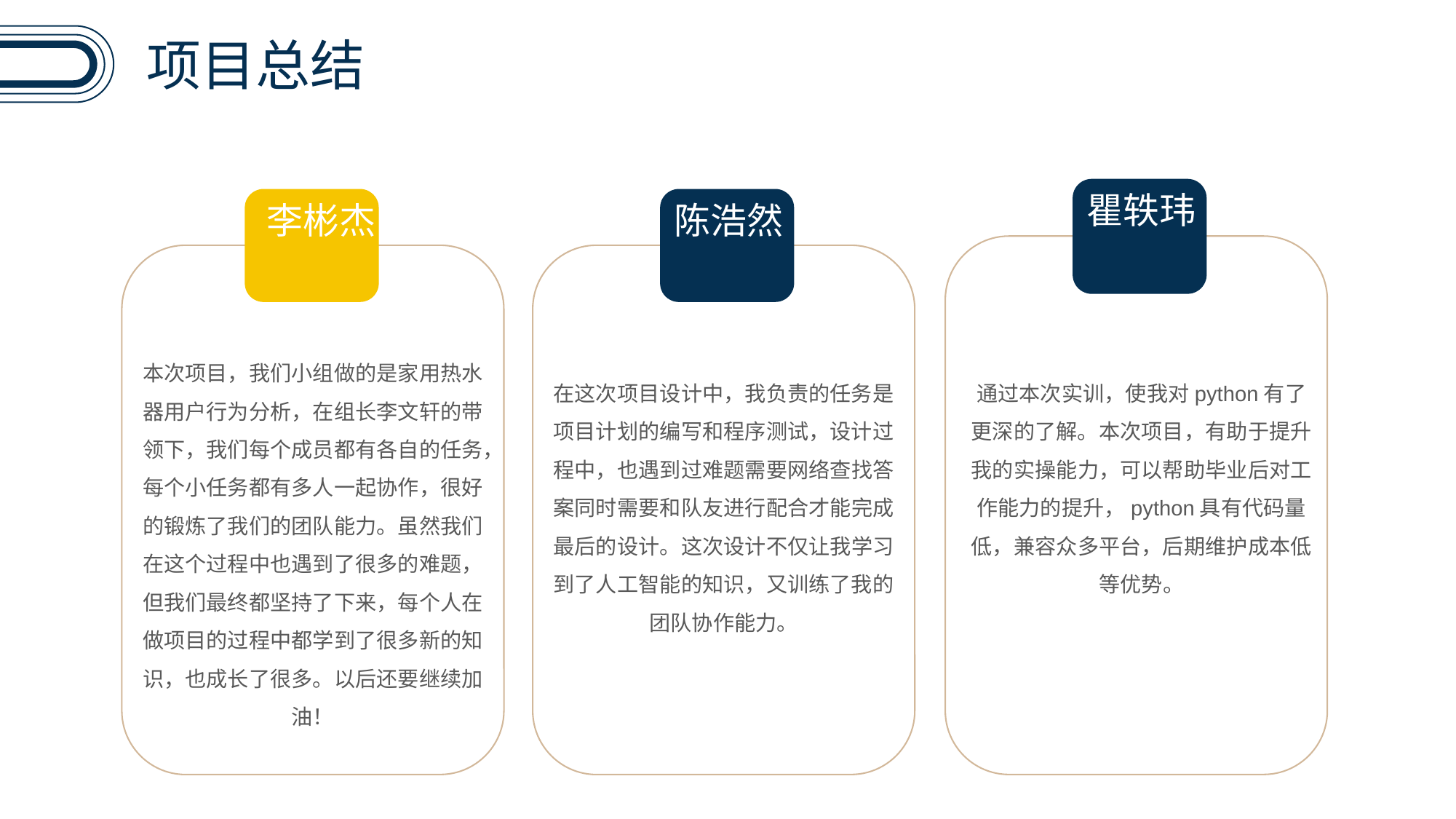

项目总结

 瞿轶玮

通过本次实训，使我对python有了更深的了解。本次项目，有助于提升我的实操能力，可以帮助毕业后对工作能力的提升，python具有代码量低，兼容众多平台，后期维护成本低等优势。

 李彬杰

本次项目，我们小组做的是家用热水器用户行为分析，在组长李文轩的带领下，我们每个成员都有各自的任务，每个小任务都有多人一起协作，很好的锻炼了我们的团队能力。虽然我们在这个过程中也遇到了很多的难题，但我们最终都坚持了下来，每个人在做项目的过程中都学到了很多新的知识，也成长了很多。以后还要继续加油！

 陈浩然

在这次项目设计中，我负责的任务是项目计划的编写和程序测试，设计过程中，也遇到过难题需要网络查找答案同时需要和队友进行配合才能完成最后的设计。这次设计不仅让我学习到了人工智能的知识，又训练了我的团队协作能力。